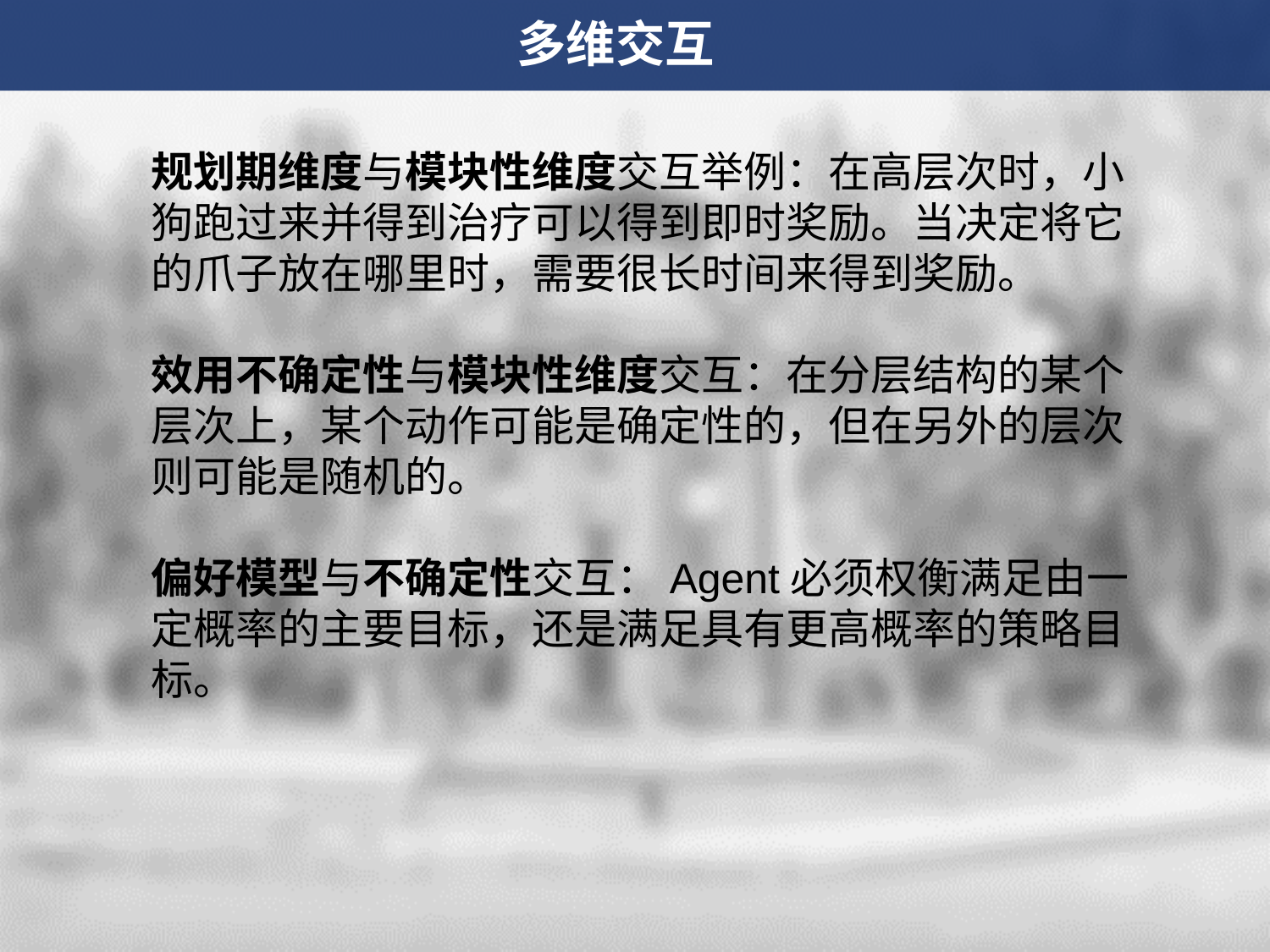

多维交互
规划期维度与模块性维度交互举例：在高层次时，小狗跑过来并得到治疗可以得到即时奖励。当决定将它的爪子放在哪里时，需要很长时间来得到奖励。

效用不确定性与模块性维度交互：在分层结构的某个层次上，某个动作可能是确定性的，但在另外的层次则可能是随机的。

偏好模型与不确定性交互：Agent必须权衡满足由一定概率的主要目标，还是满足具有更高概率的策略目标。